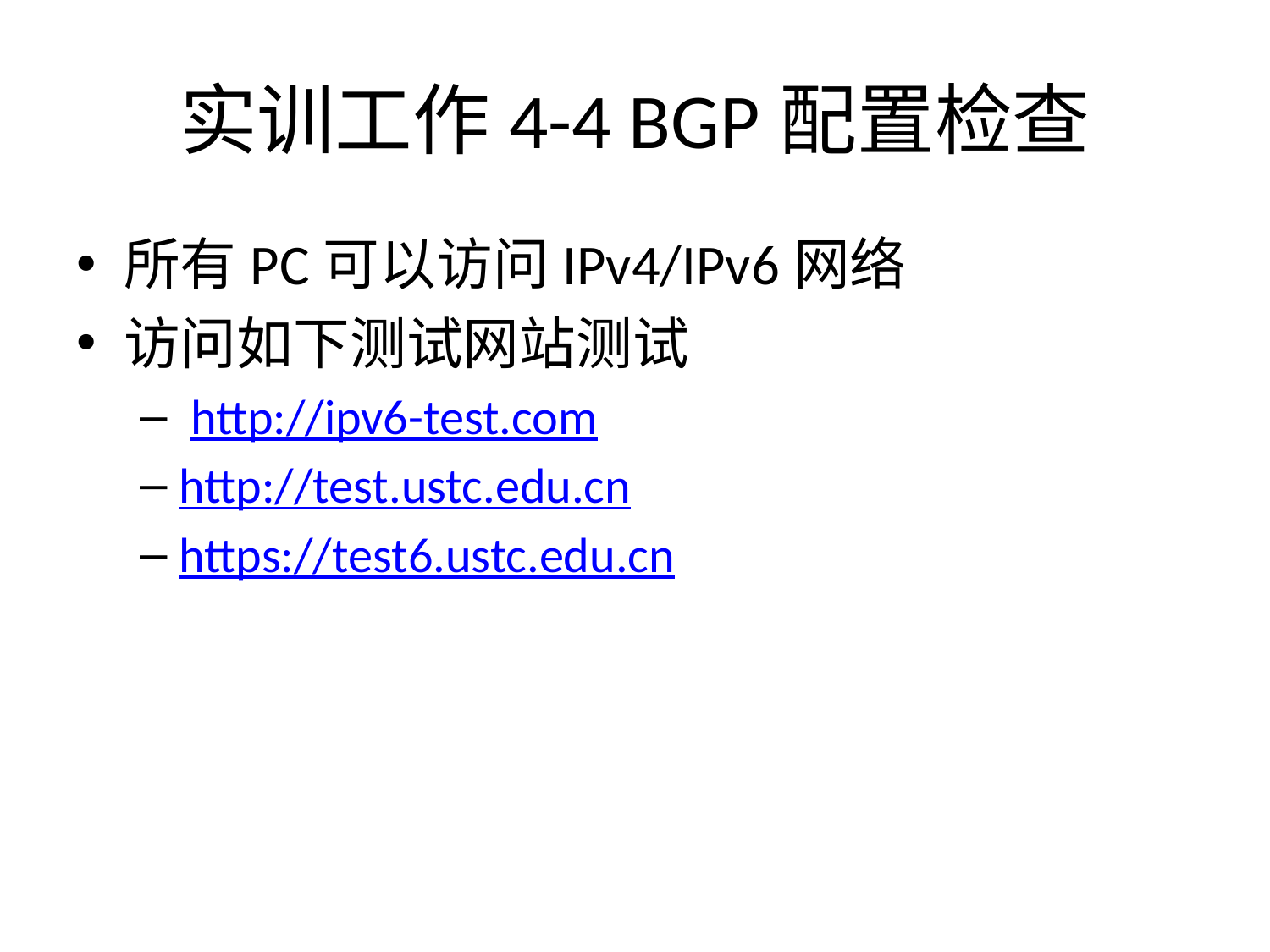

# 实训工作4-4 BGP配置检查
所有PC可以访问IPv4/IPv6网络
访问如下测试网站测试
 http://ipv6-test.com
http://test.ustc.edu.cn
https://test6.ustc.edu.cn